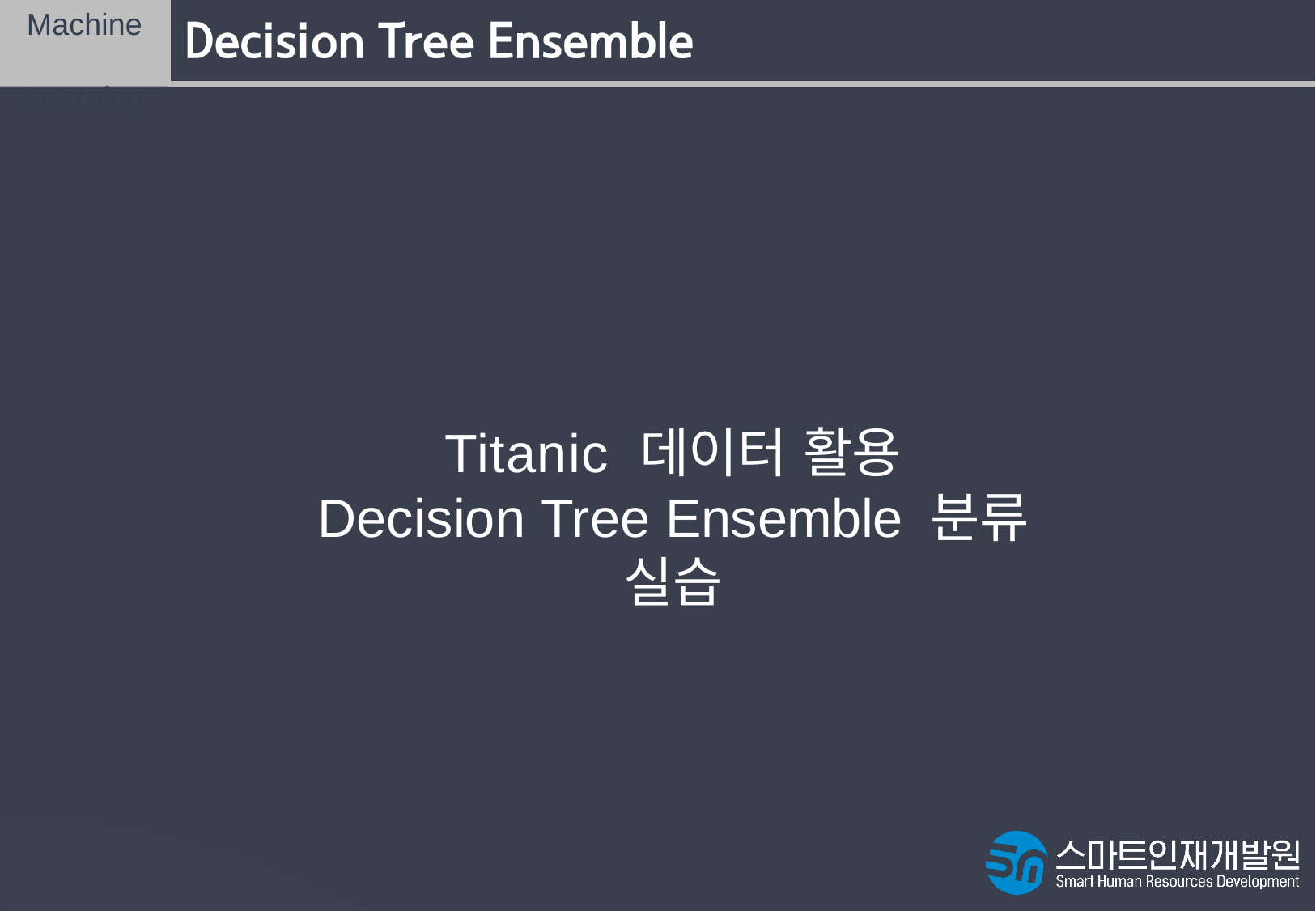

Machine  Learning

# Titanic 데이터 활용
Decision Tree Ensemble 분류 실습